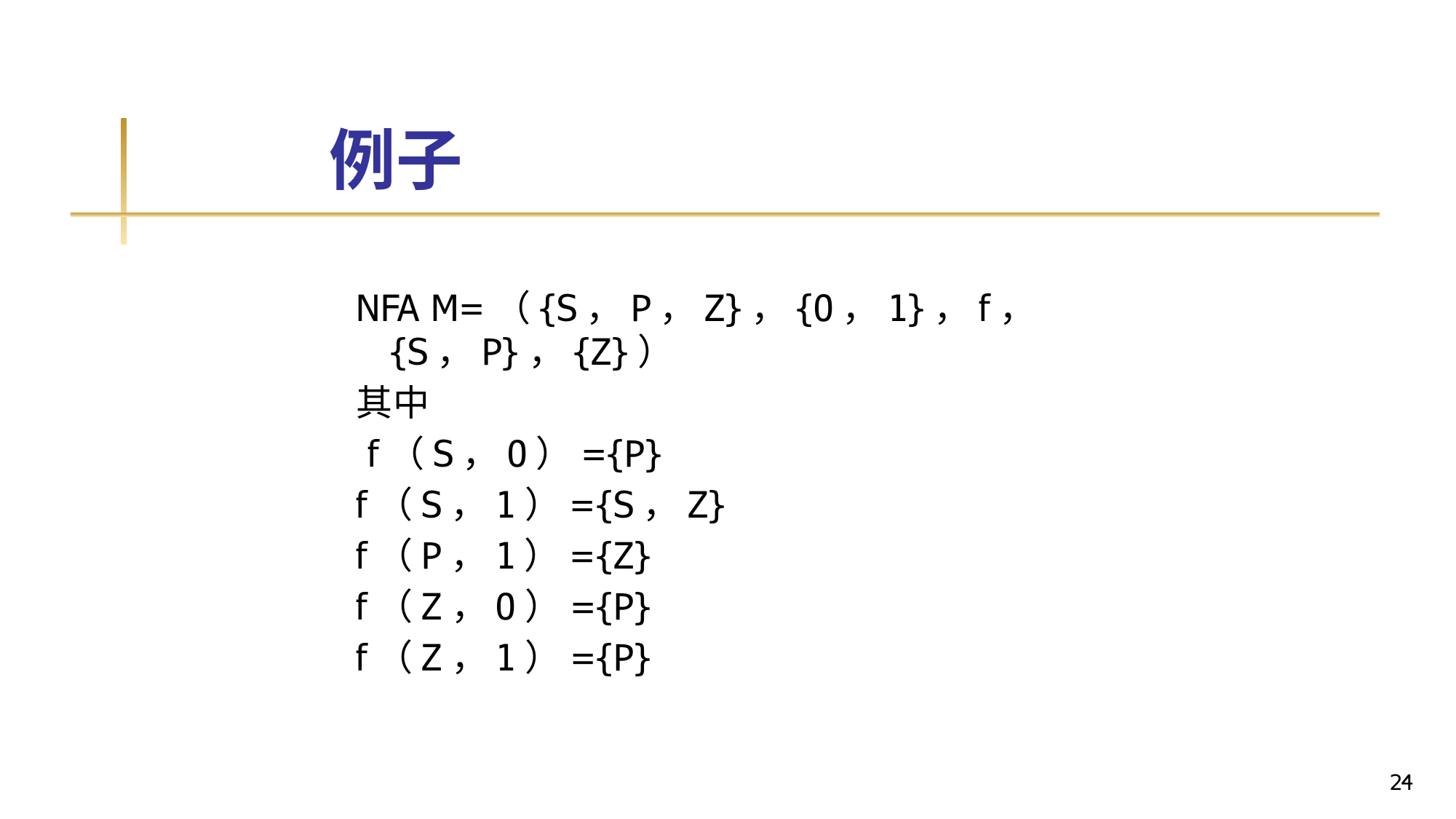

# 例子

NFA M=（{S，P，Z}，{0，1}，f，{S，P}，{Z}）
其中
 f（S，0）={P}
f（S，1）={S，Z}
f（P，1）={Z}
f（Z，0）={P}
f（Z，1）={P}

24